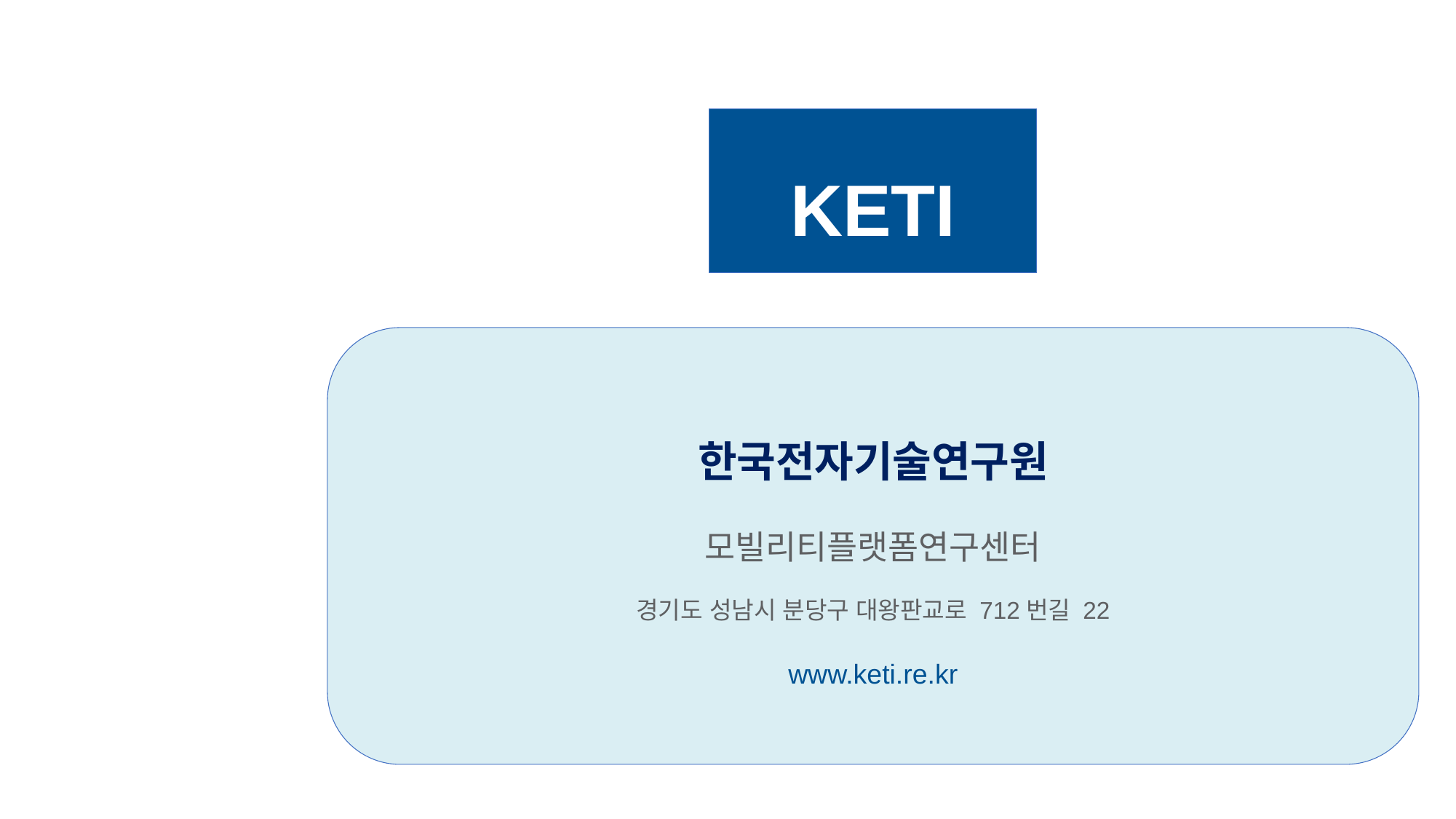

#

KETI

한국전자기술연구원
모빌리티플랫폼연구센터
경기도 성남시 분당구 대왕판교로 712번길 22
www.keti.re.kr